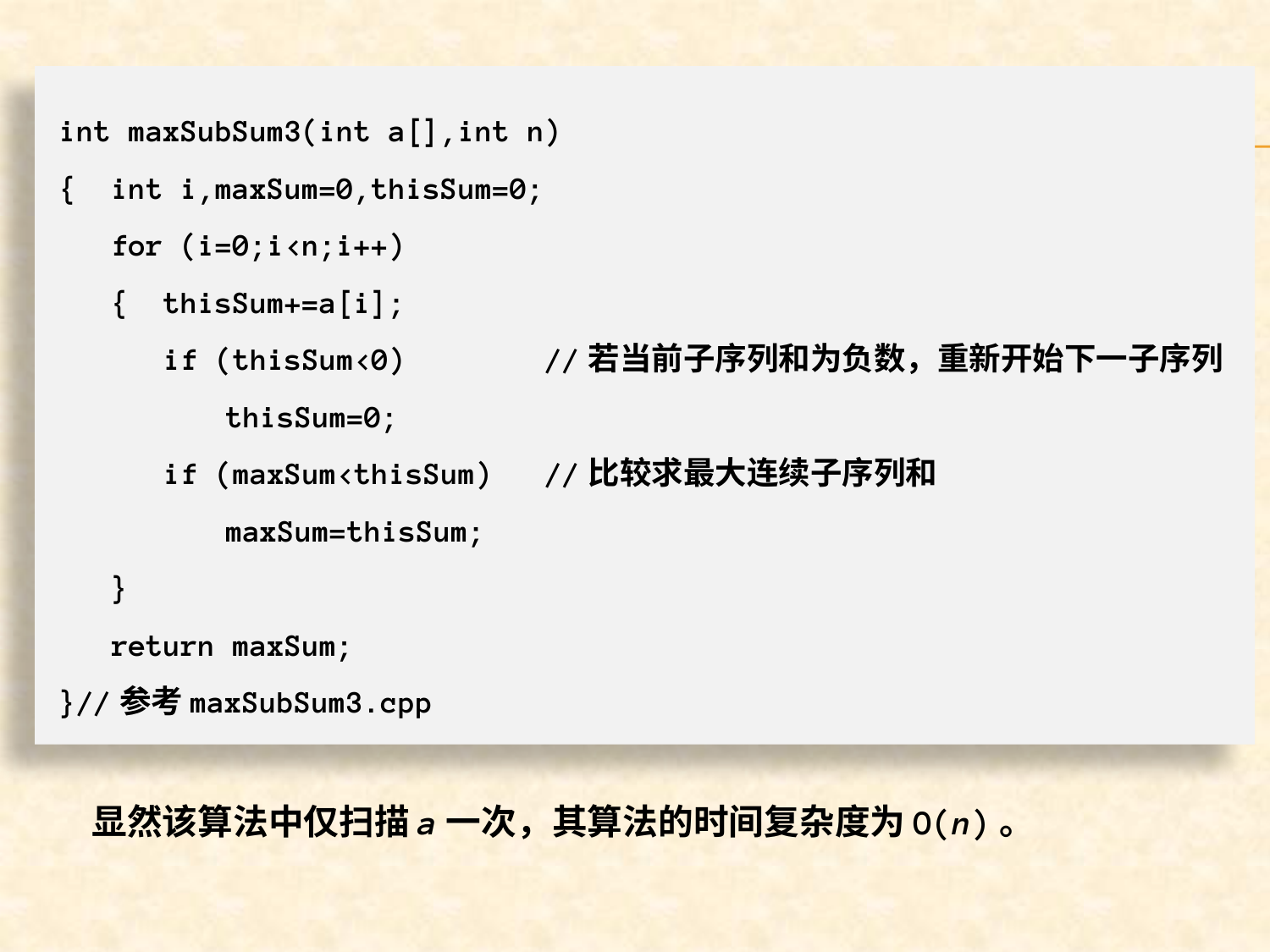

int maxSubSum3(int a[],int n)
{  int i,maxSum=0,thisSum=0;
   for (i=0;i<n;i++)
   {  thisSum+=a[i];
      if (thisSum<0)        //若当前子序列和为负数，重新开始下一子序列
　　　　　thisSum=0;
      if (maxSum<thisSum)   //比较求最大连续子序列和
　　　　　maxSum=thisSum;
   }
   return maxSum;
}//参考maxSubSum3.cpp
显然该算法中仅扫描a一次，其算法的时间复杂度为O(n)。